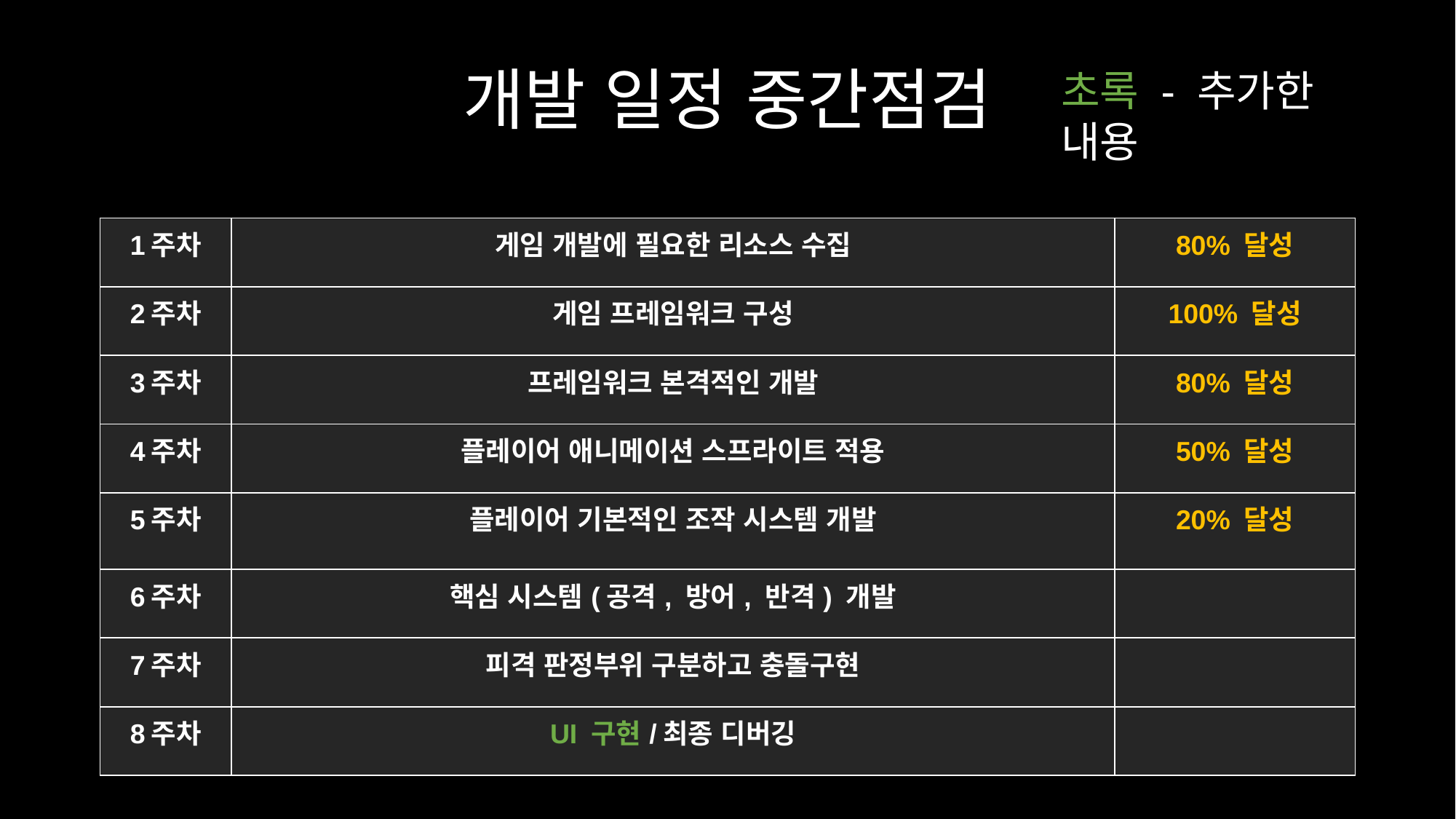

# 개발 일정 중간점검
초록 - 추가한 내용
| 1주차 | 게임 개발에 필요한 리소스 수집 | 80% 달성 |
| --- | --- | --- |
| 2주차 | 게임 프레임워크 구성 | 100% 달성 |
| 3주차 | 프레임워크 본격적인 개발 | 80% 달성 |
| 4주차 | 플레이어 애니메이션 스프라이트 적용 | 50% 달성 |
| 5주차 | 플레이어 기본적인 조작 시스템 개발 | 20% 달성 |
| 6주차 | 핵심 시스템(공격, 방어, 반격) 개발 |  |
| 7주차 | 피격 판정부위 구분하고 충돌구현 |  |
| 8주차 | UI 구현/최종 디버깅 |  |